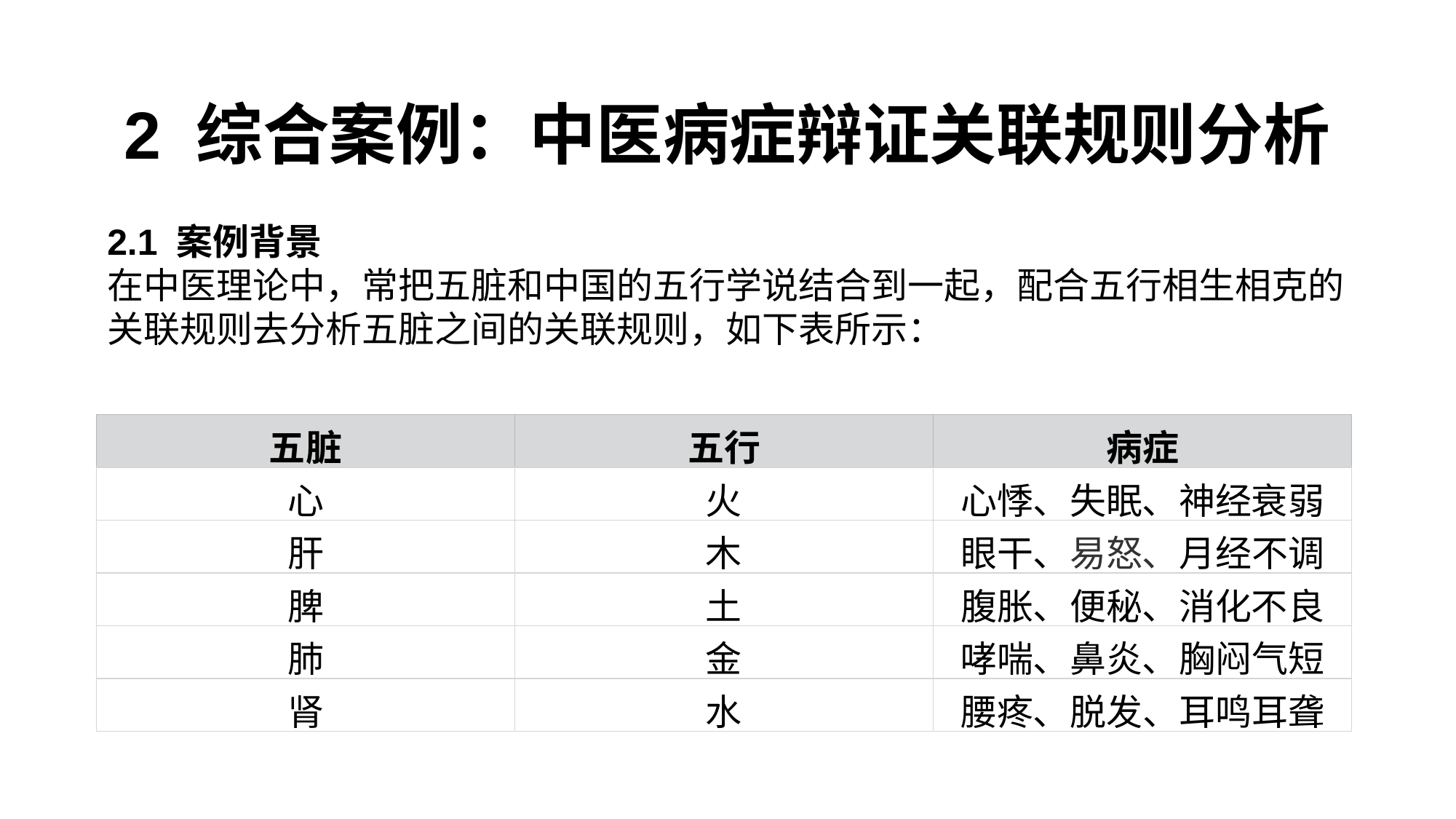

2 综合案例：中医病症辩证关联规则分析
2.1 案例背景
在中医理论中，常把五脏和中国的五行学说结合到一起，配合五行相生相克的关联规则去分析五脏之间的关联规则，如下表所示：

| 五脏 | 五行 | 病症 |
| --- | --- | --- |
| 心 | 火 | 心悸、失眠、神经衰弱 |
| 肝 | 木 | 眼干、易怒、月经不调 |
| 脾 | 土 | 腹胀、便秘、消化不良 |
| 肺 | 金 | 哮喘、鼻炎、胸闷气短 |
| 肾 | 水 | 腰疼、脱发、耳鸣耳聋 |